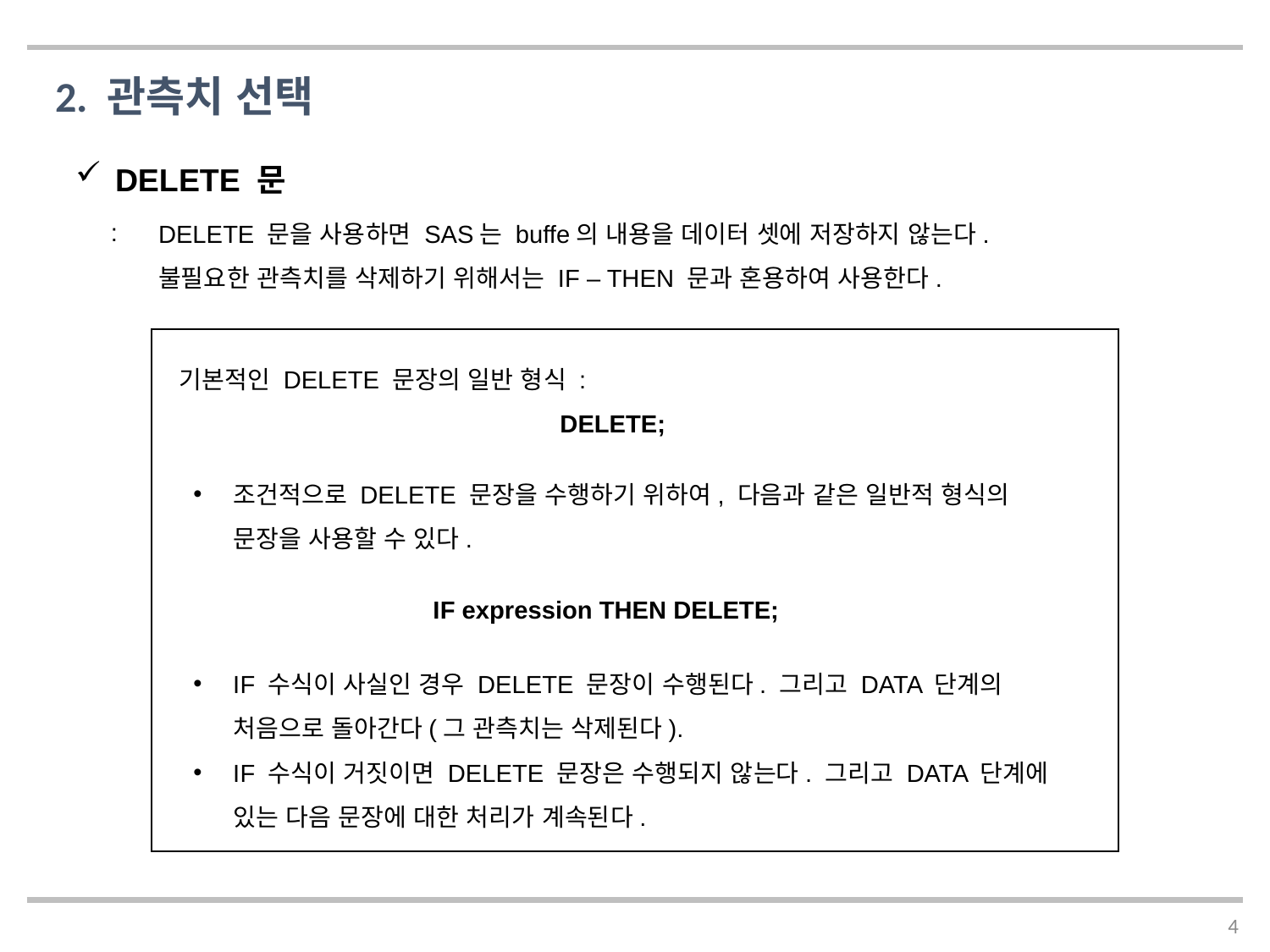

2. 관측치 선택
DELETE 문
DELETE 문을 사용하면 SAS는 buffe의 내용을 데이터 셋에 저장하지 않는다.
불필요한 관측치를 삭제하기 위해서는 IF – THEN 문과 혼용하여 사용한다.

기본적인 DELETE 문장의 일반 형식 :
			DELETE;
조건적으로 DELETE 문장을 수행하기 위하여, 다음과 같은 일반적 형식의 문장을 사용할 수 있다.
		IF expression THEN DELETE;
IF 수식이 사실인 경우 DELETE 문장이 수행된다. 그리고 DATA 단계의 처음으로 돌아간다(그 관측치는 삭제된다).
IF 수식이 거짓이면 DELETE 문장은 수행되지 않는다. 그리고 DATA 단계에 있는 다음 문장에 대한 처리가 계속된다.